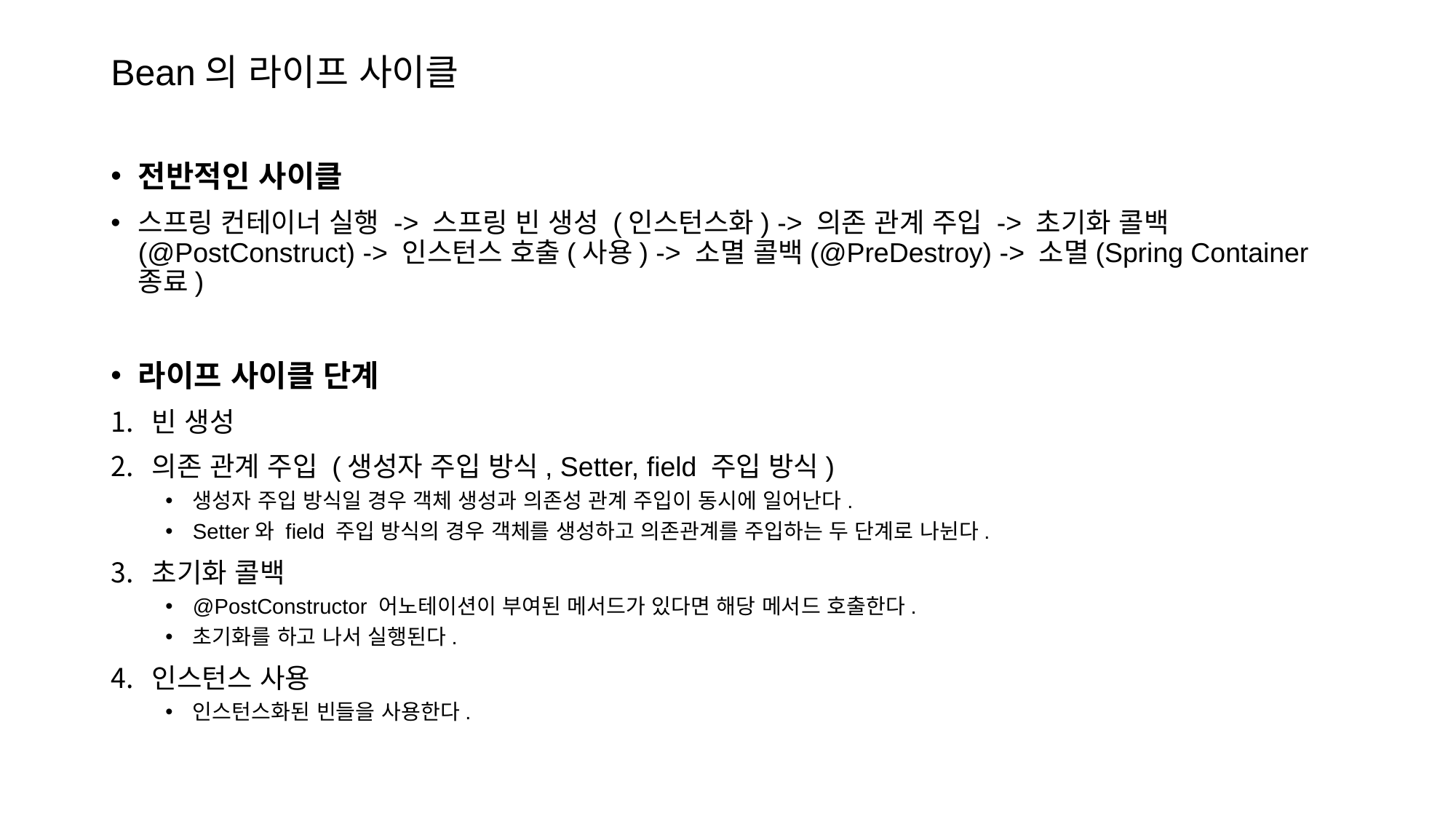

# Bean의 라이프 사이클

전반적인 사이클
스프링 컨테이너 실행 -> 스프링 빈 생성 (인스턴스화) -> 의존 관계 주입 -> 초기화 콜백 (@PostConstruct) -> 인스턴스 호출(사용) -> 소멸 콜백(@PreDestroy) -> 소멸(Spring Container 종료)

라이프 사이클 단계
빈 생성
의존 관계 주입 (생성자 주입 방식, Setter, field 주입 방식)
생성자 주입 방식일 경우 객체 생성과 의존성 관계 주입이 동시에 일어난다.
Setter와 field 주입 방식의 경우 객체를 생성하고 의존관계를 주입하는 두 단계로 나뉜다.
초기화 콜백
@PostConstructor 어노테이션이 부여된 메서드가 있다면 해당 메서드 호출한다.
초기화를 하고 나서 실행된다.
인스턴스 사용
인스턴스화된 빈들을 사용한다.